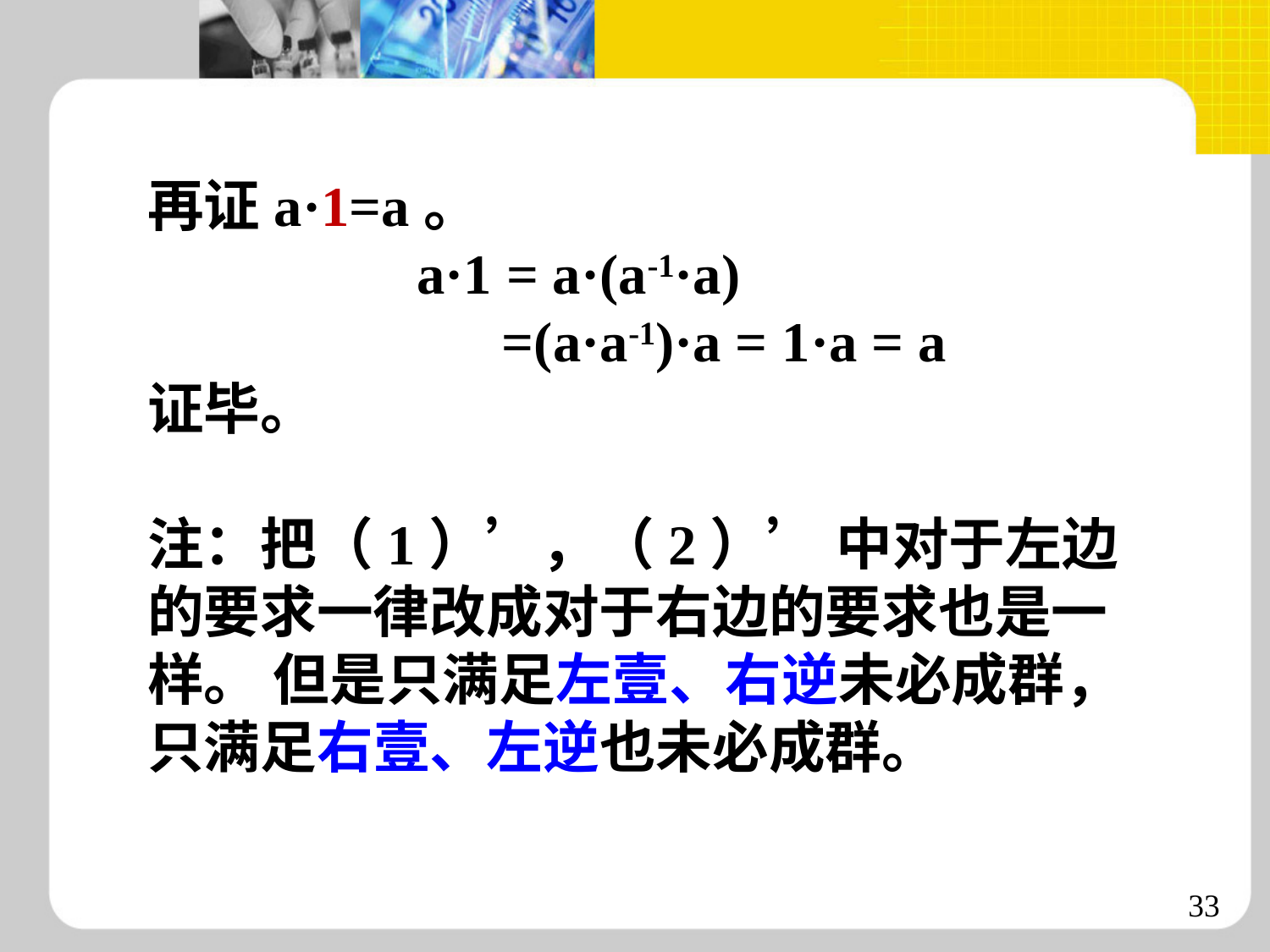

再证a·1=a。
                   a·1 = a·(a-1·a)
                         =(a·a-1)·a = 1·a = a
证毕。

注：把（1）’，（2）’ 中对于左边的要求一律改成对于右边的要求也是一样。 但是只满足左壹、右逆未必成群，只满足右壹、左逆也未必成群。

33